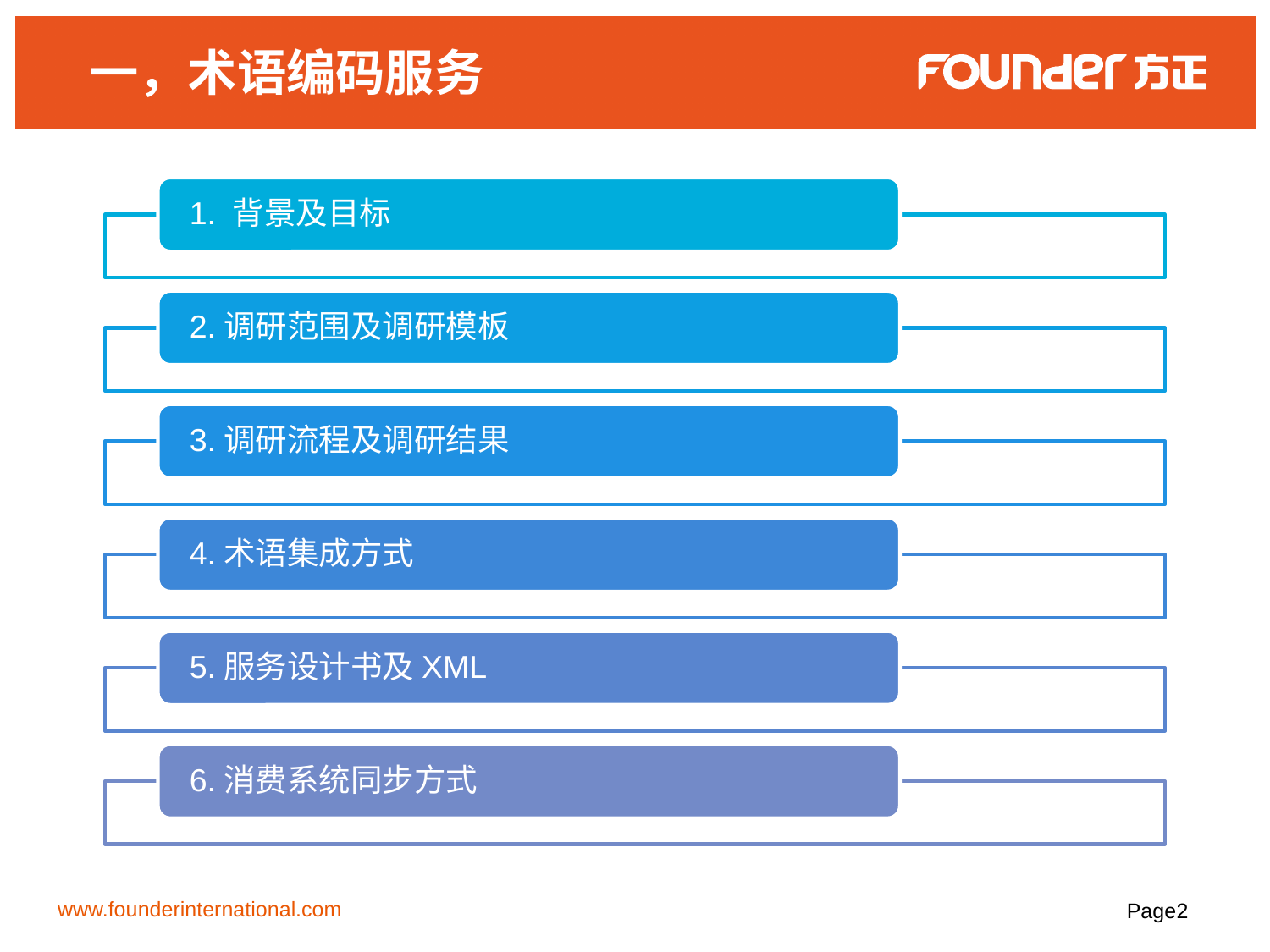

# 一，术语编码服务
1. 背景及目标
2.调研范围及调研模板
3.调研流程及调研结果
4.术语集成方式
5.服务设计书及XML
6.消费系统同步方式
www.founderinternational.com
Page2